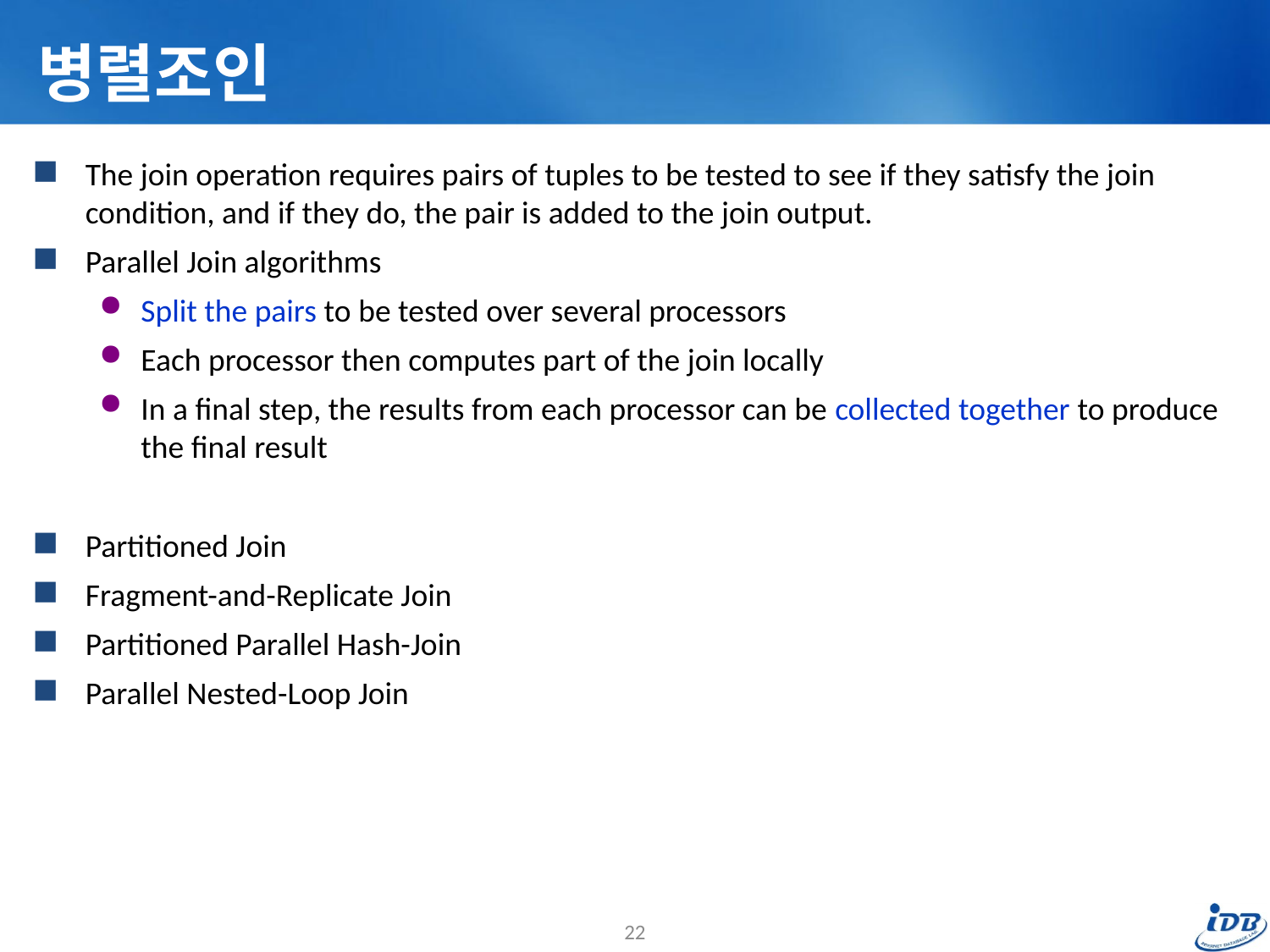

# 병렬조인
The join operation requires pairs of tuples to be tested to see if they satisfy the join condition, and if they do, the pair is added to the join output.
Parallel Join algorithms
Split the pairs to be tested over several processors
Each processor then computes part of the join locally
In a final step, the results from each processor can be collected together to produce the final result

Partitioned Join
Fragment-and-Replicate Join
Partitioned Parallel Hash-Join
Parallel Nested-Loop Join

22